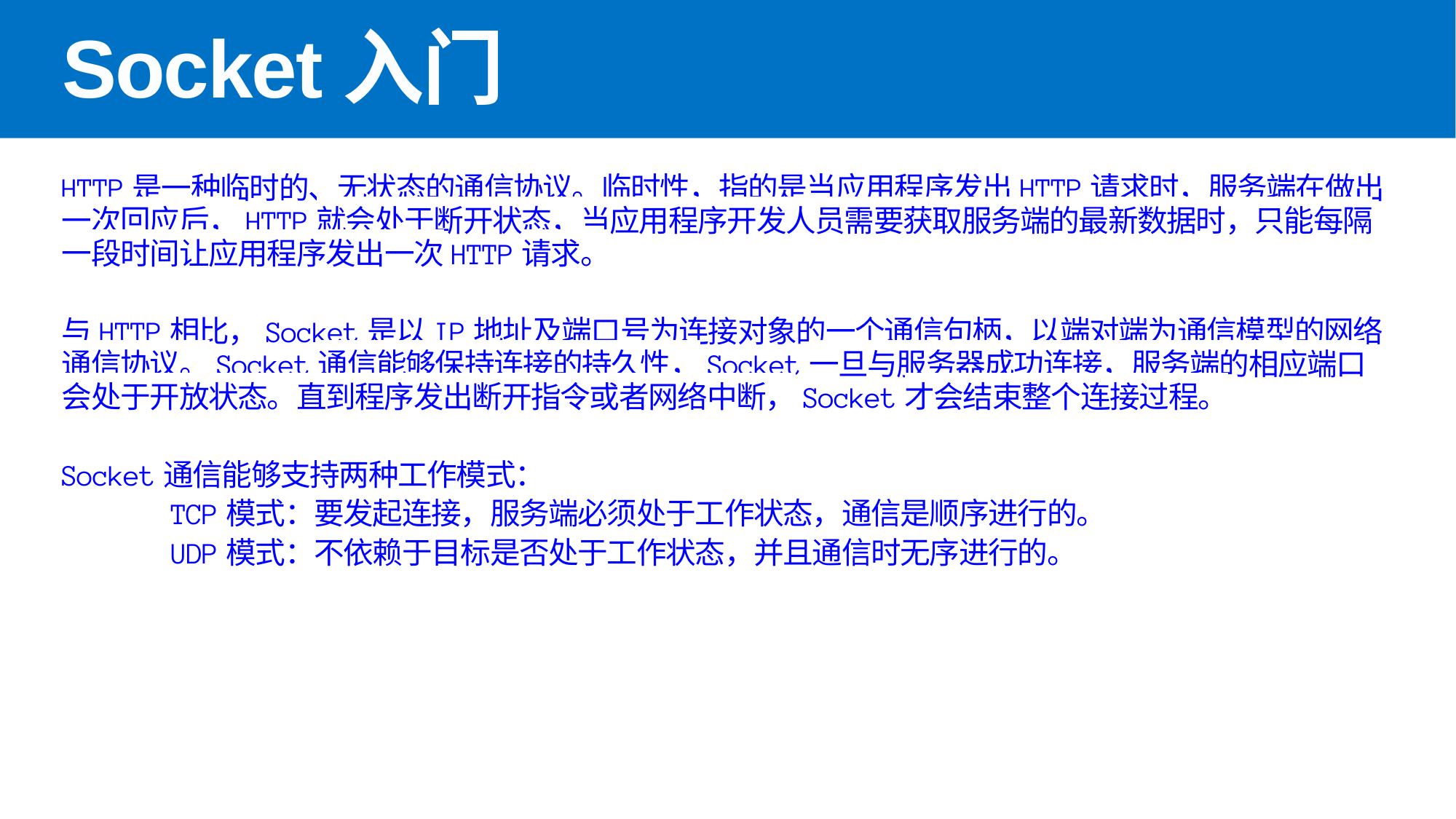

# Socket入门
HTTP是一种临时的、无状态的通信协议。临时性，指的是当应用程序发出HTTP请求时，服务端在做出一次回应后，HTTP就会处于断开状态，当应用程序开发人员需要获取服务端的最新数据时，只能每隔一段时间让应用程序发出一次HTTP请求。

与HTTP相比，Socket是以IP地址及端口号为连接对象的一个通信句柄，以端对端为通信模型的网络通信协议。Socket通信能够保持连接的持久性，Socket一旦与服务器成功连接，服务端的相应端口会处于开放状态。直到程序发出断开指令或者网络中断，Socket才会结束整个连接过程。

Socket通信能够支持两种工作模式：
	TCP模式：要发起连接，服务端必须处于工作状态，通信是顺序进行的。
	UDP模式：不依赖于目标是否处于工作状态，并且通信时无序进行的。